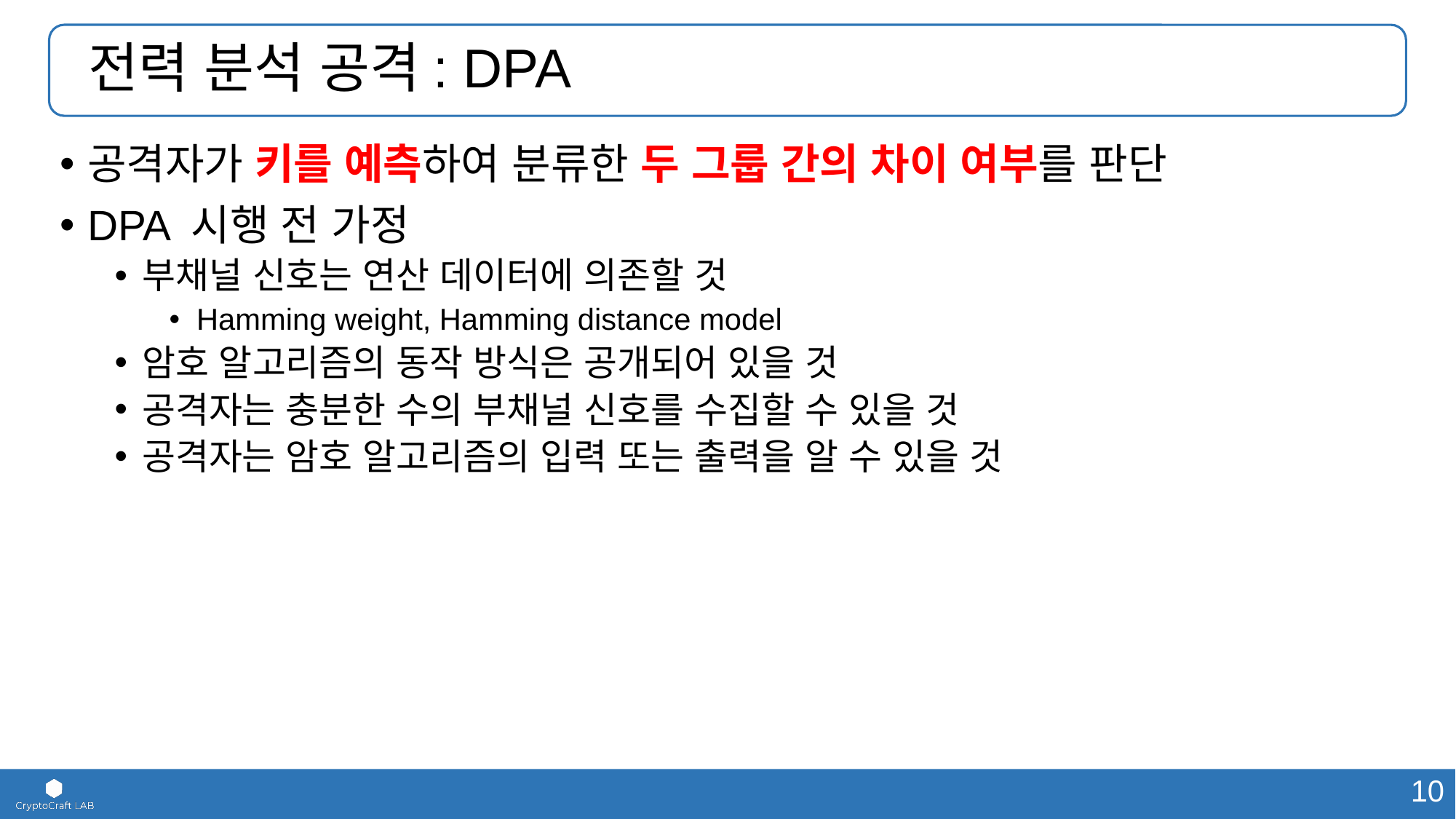

# 전력 분석 공격: DPA
공격자가 키를 예측하여 분류한 두 그룹 간의 차이 여부를 판단
DPA 시행 전 가정
부채널 신호는 연산 데이터에 의존할 것
Hamming weight, Hamming distance model
암호 알고리즘의 동작 방식은 공개되어 있을 것
공격자는 충분한 수의 부채널 신호를 수집할 수 있을 것
공격자는 암호 알고리즘의 입력 또는 출력을 알 수 있을 것